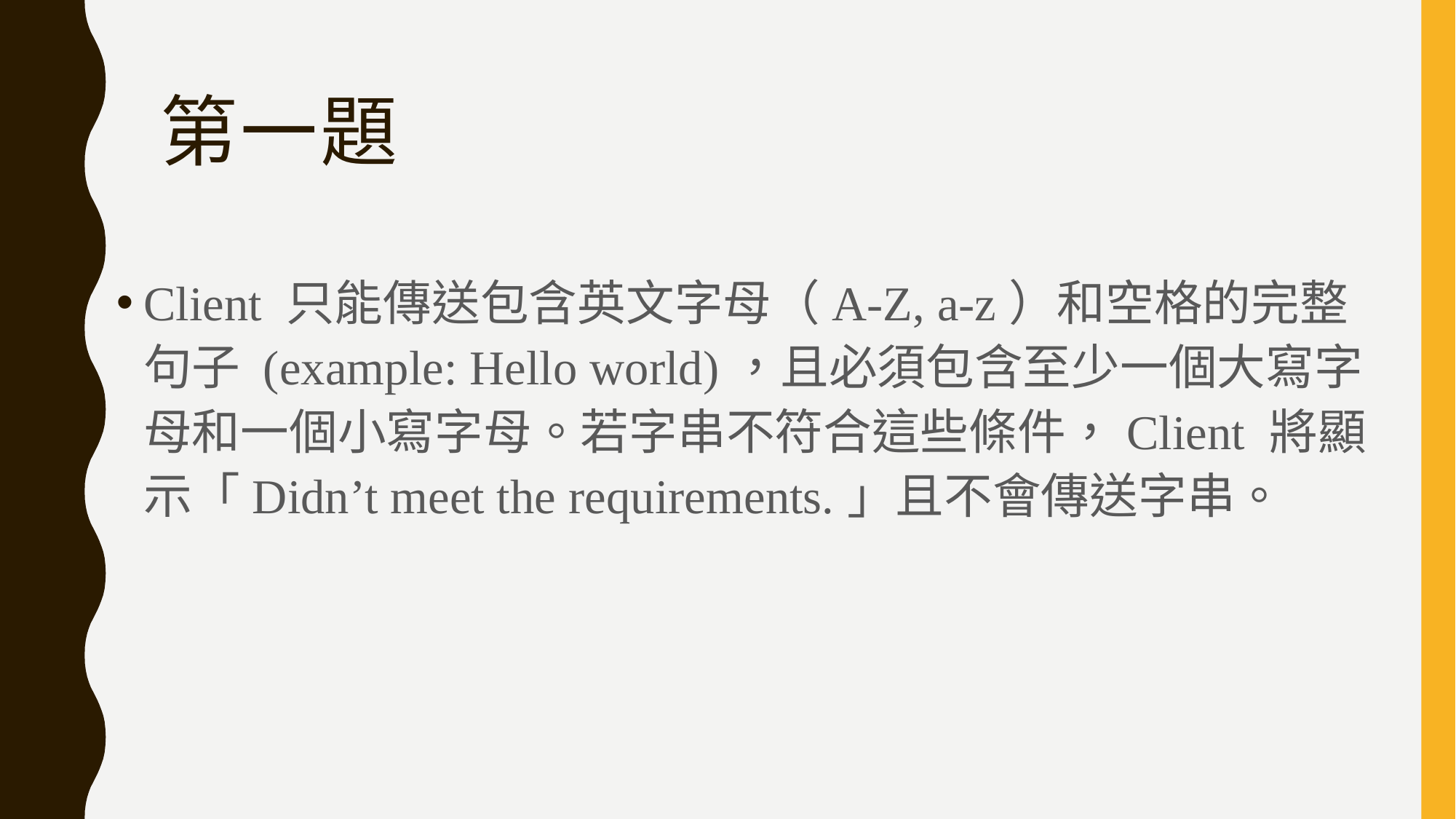

# 第一題
Client 只能傳送包含英文字母（A-Z, a-z）和空格的完整句子 (example: Hello world)，且必須包含至少一個大寫字母和一個小寫字母。若字串不符合這些條件，Client 將顯示「Didn’t meet the requirements.」且不會傳送字串。